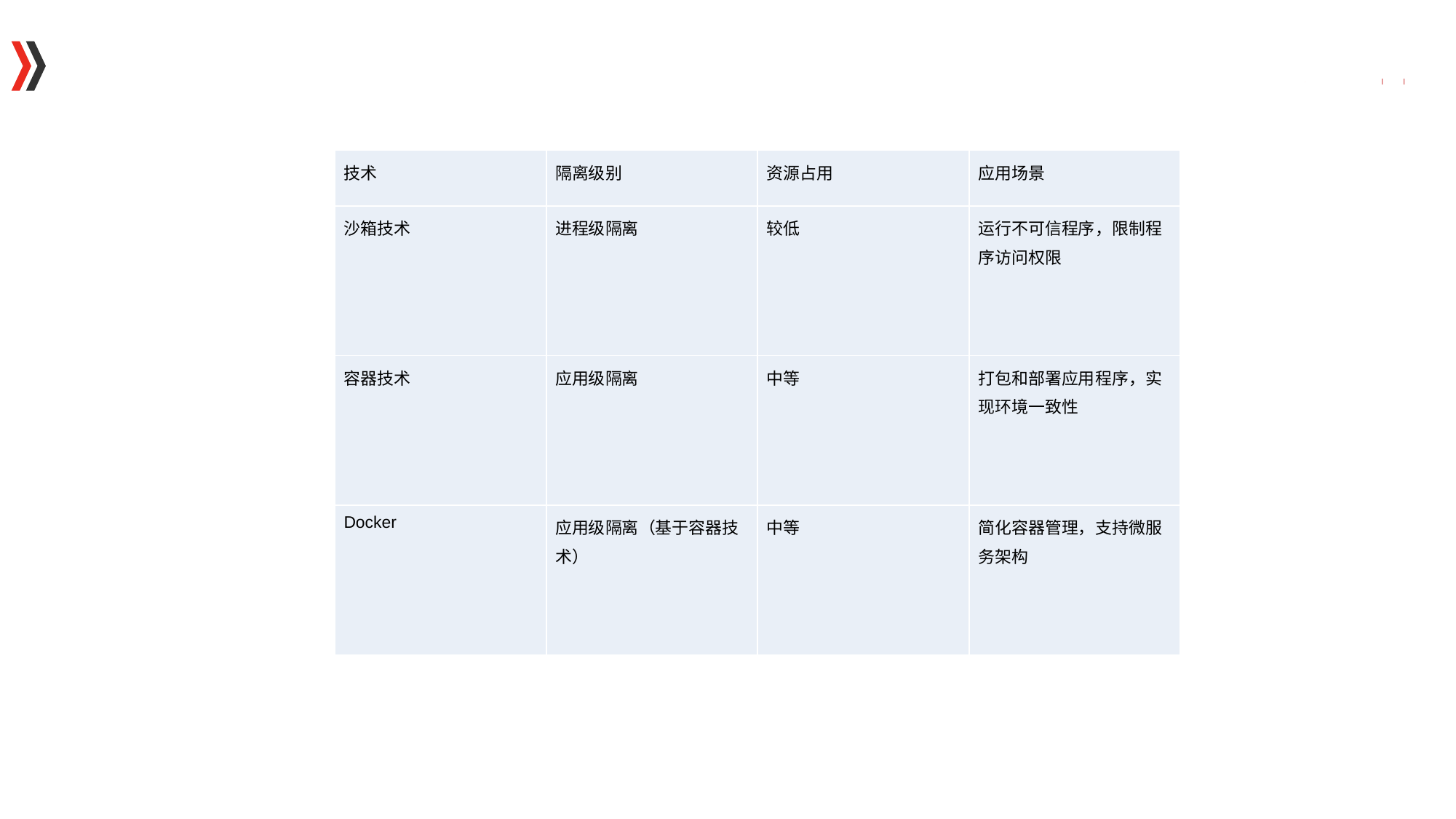

| 技术 | 隔离级别 | 资源占用 | 应用场景 |
| --- | --- | --- | --- |
| 沙箱技术 | 进程级隔离 | 较低 | 运行不可信程序，限制程序访问权限 |
| 容器技术 | 应用级隔离 | 中等 | 打包和部署应用程序，实现环境一致性 |
| Docker | 应用级隔离（基于容器技术） | 中等 | 简化容器管理，支持微服务架构 |